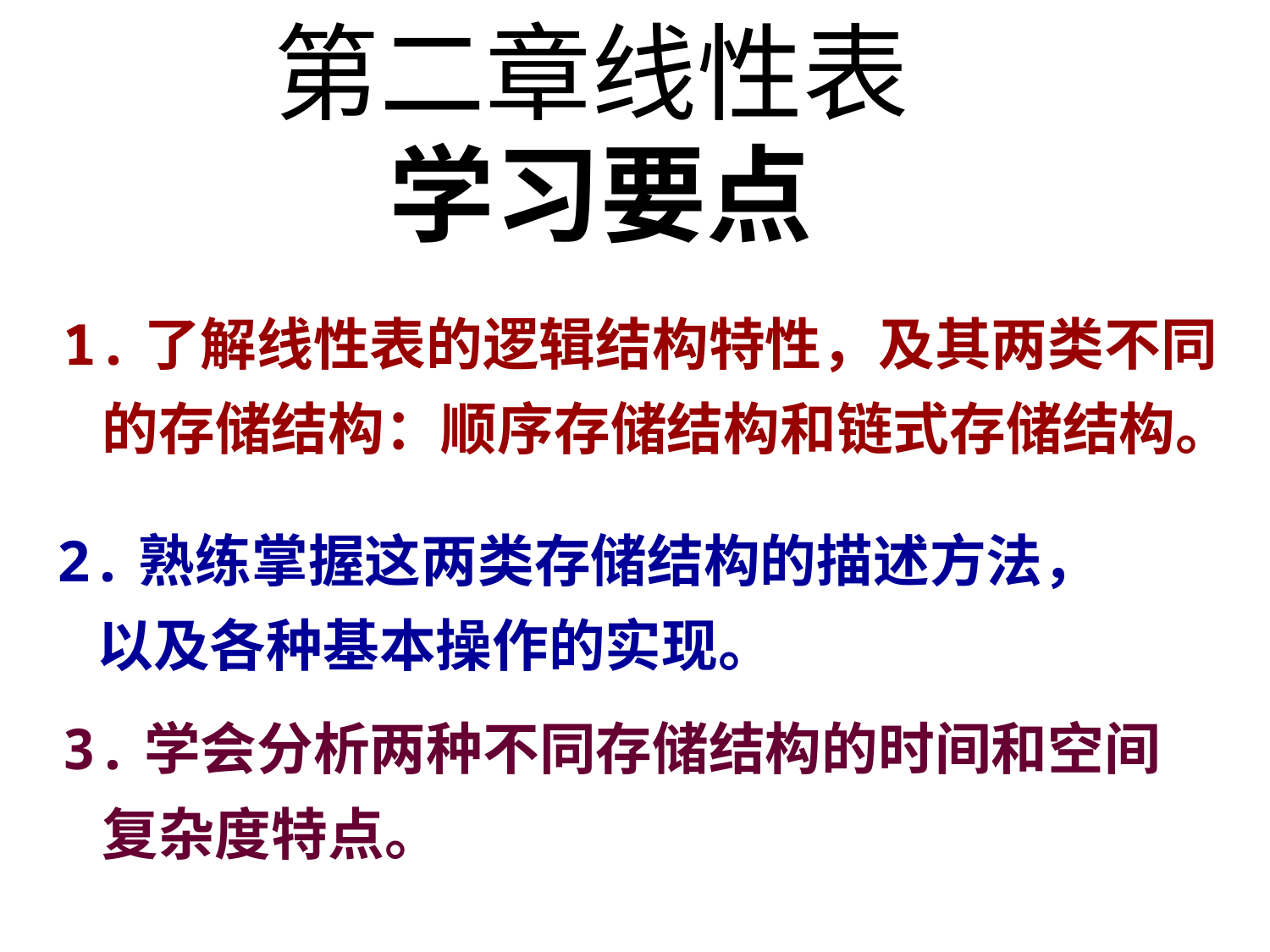

第二章线性表
学习要点
1.了解线性表的逻辑结构特性，及其两类不同
  的存储结构：顺序存储结构和链式存储结构。
2.熟练掌握这两类存储结构的描述方法，
  以及各种基本操作的实现。
3.学会分析两种不同存储结构的时间和空间
  复杂度特点。